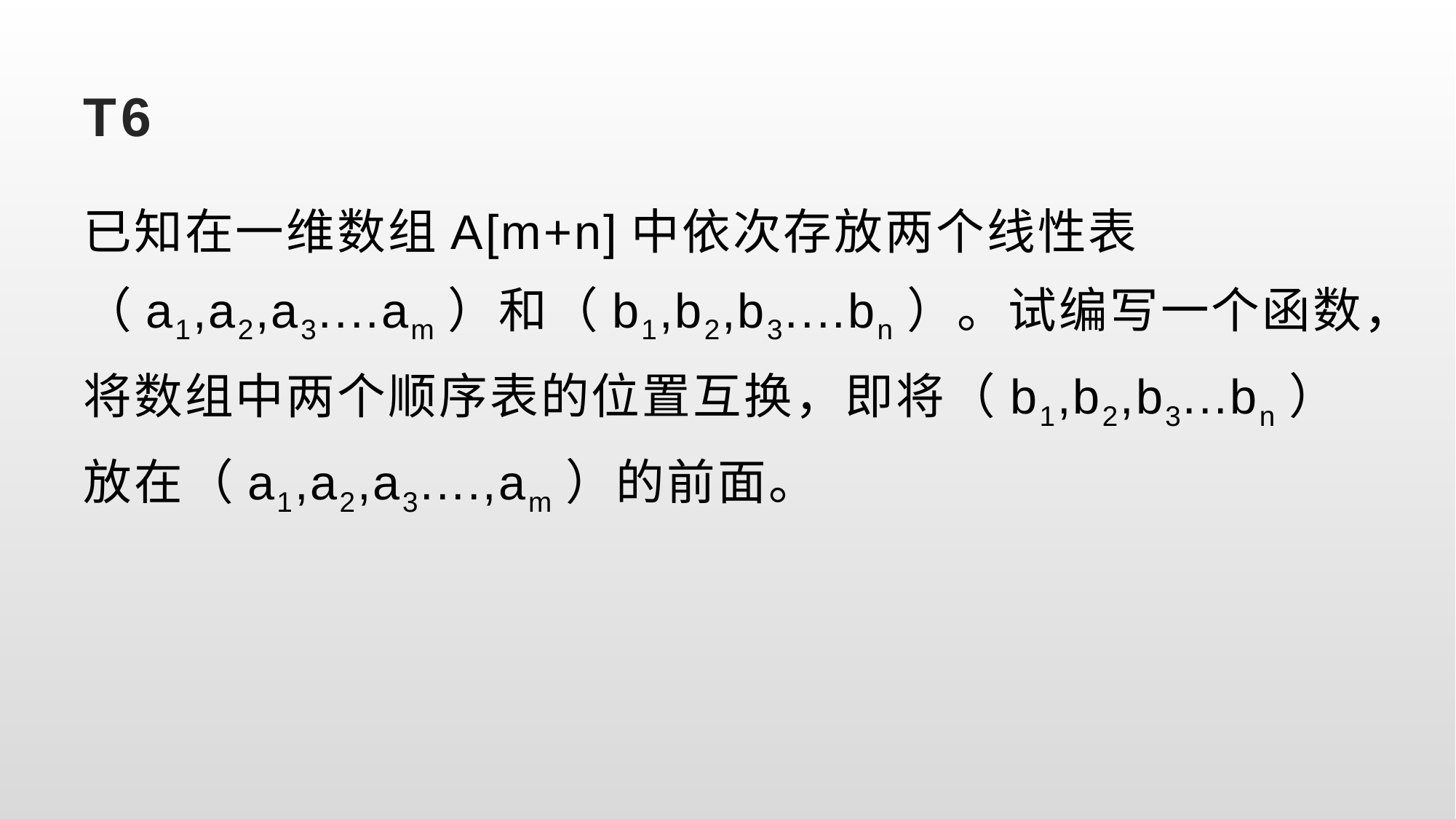

# T6
已知在一维数组A[m+n]中依次存放两个线性表（a1,a2,a3....am）和（b1,b2,b3....bn）。试编写一个函数，将数组中两个顺序表的位置互换，即将（b1,b2,b3...bn）放在（a1,a2,a3....,am）的前面。